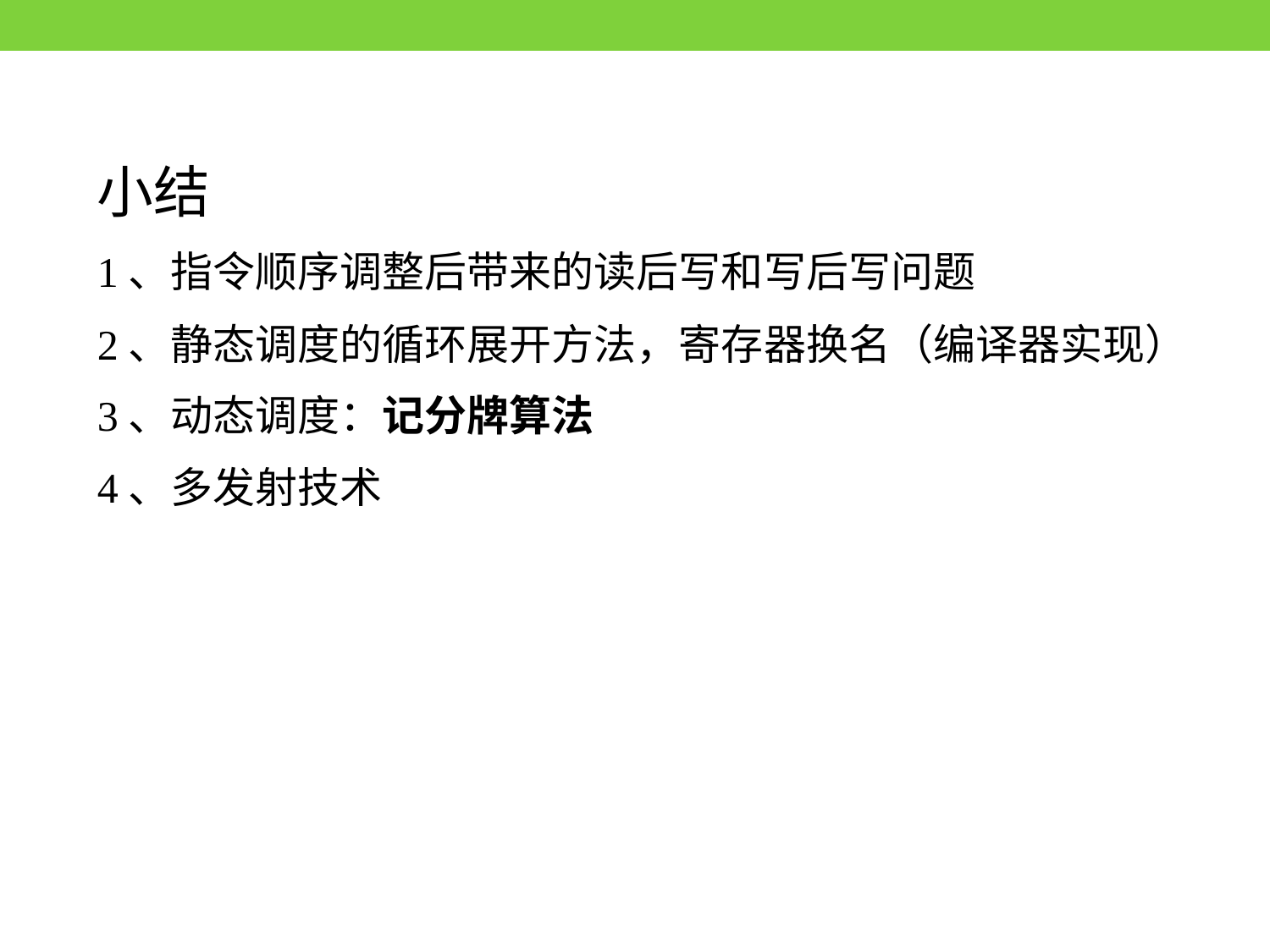

89
小结
1、指令顺序调整后带来的读后写和写后写问题
2、静态调度的循环展开方法，寄存器换名（编译器实现）
3、动态调度：记分牌算法
4、多发射技术